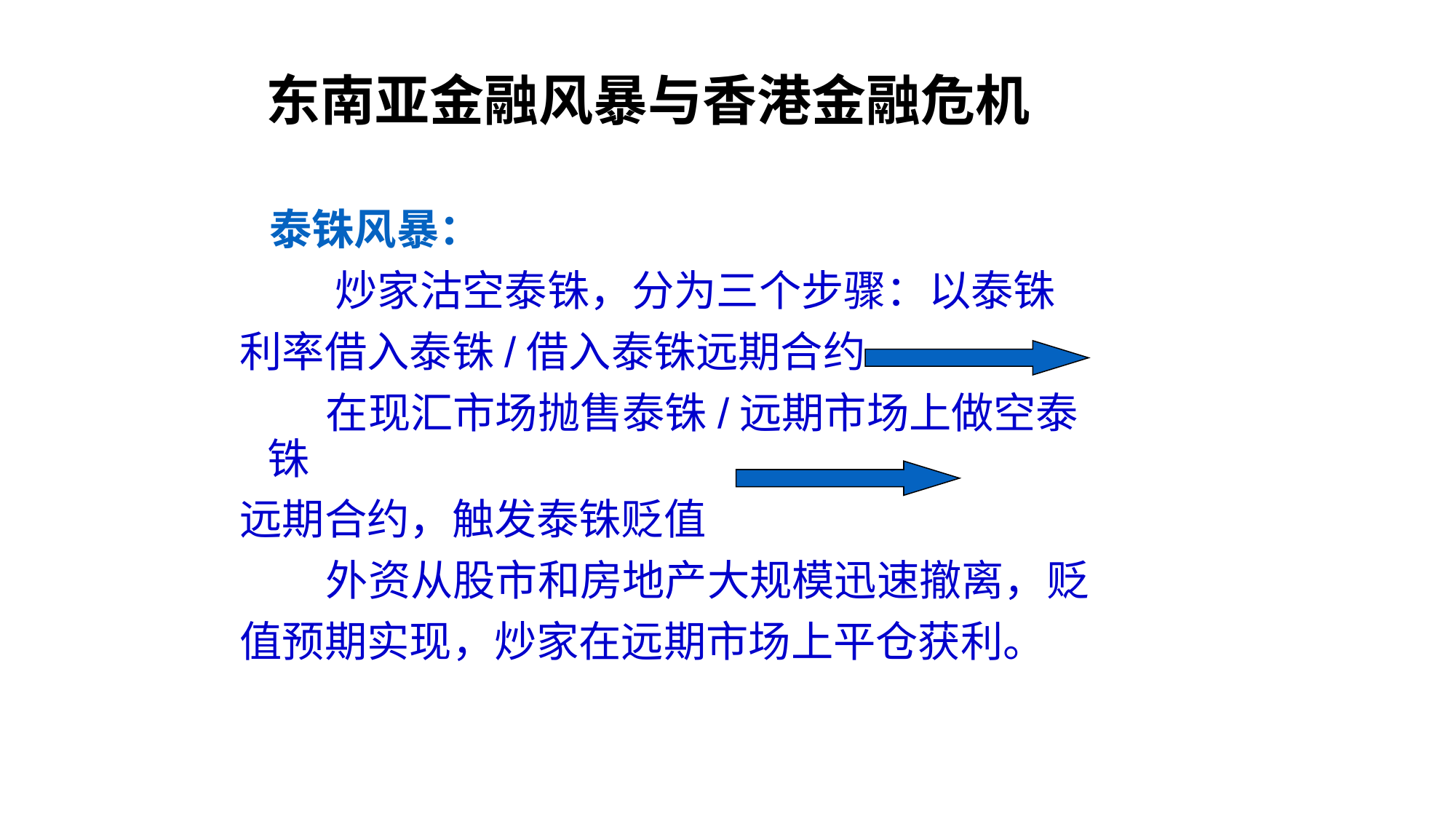

东南亚金融风暴与香港金融危机
  泰铢风暴：
         炒家沽空泰铢，分为三个步骤：以泰铢
利率借入泰铢/借入泰铢远期合约
        在现汇市场抛售泰铢/远期市场上做空泰铢
远期合约，触发泰铢贬值
        外资从股市和房地产大规模迅速撤离，贬
值预期实现，炒家在远期市场上平仓获利。